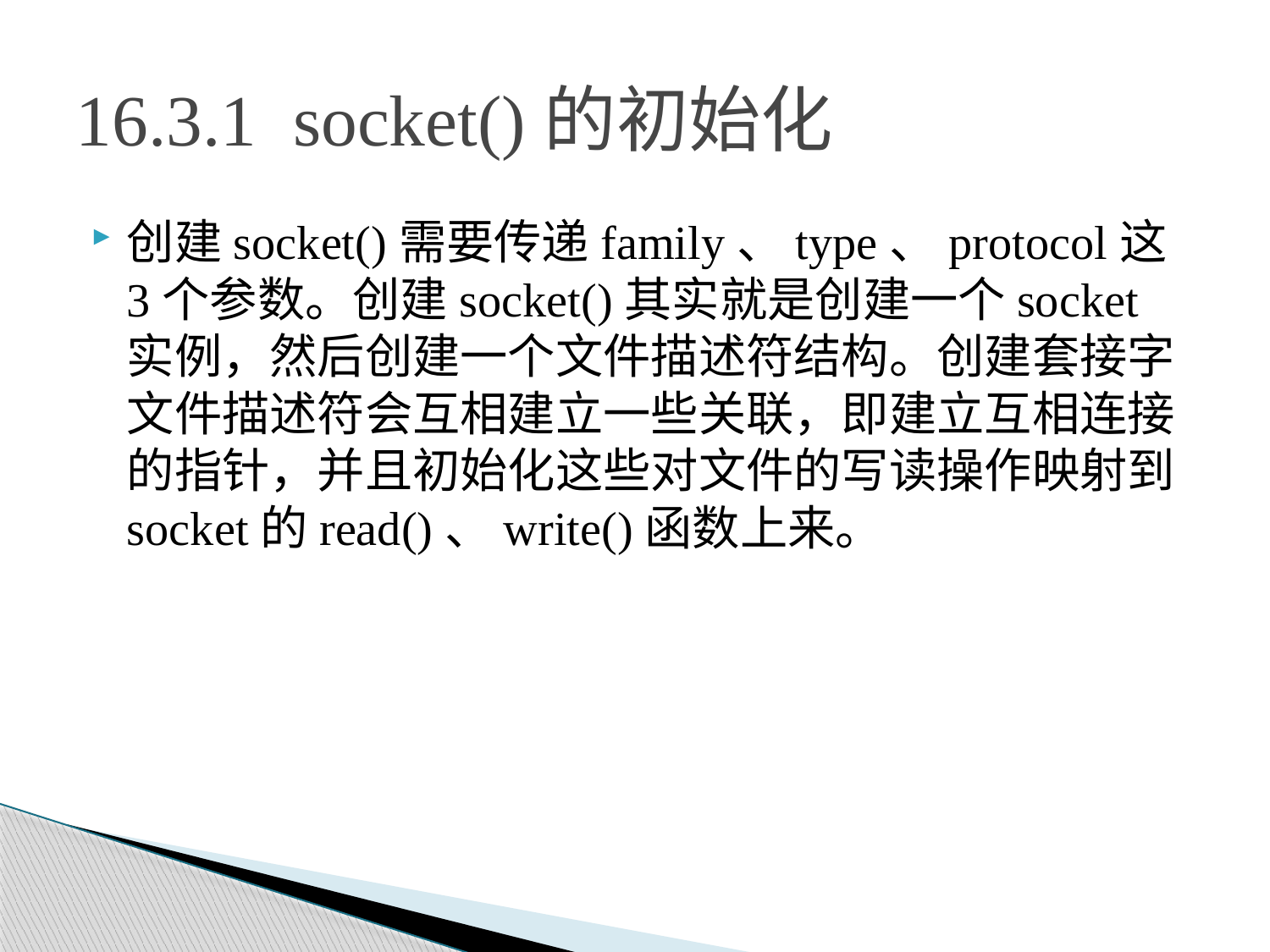

# 16.3.1  socket()的初始化
创建socket()需要传递family、type、protocol这3个参数。创建socket()其实就是创建一个socket实例，然后创建一个文件描述符结构。创建套接字文件描述符会互相建立一些关联，即建立互相连接的指针，并且初始化这些对文件的写读操作映射到socket的read()、write()函数上来。